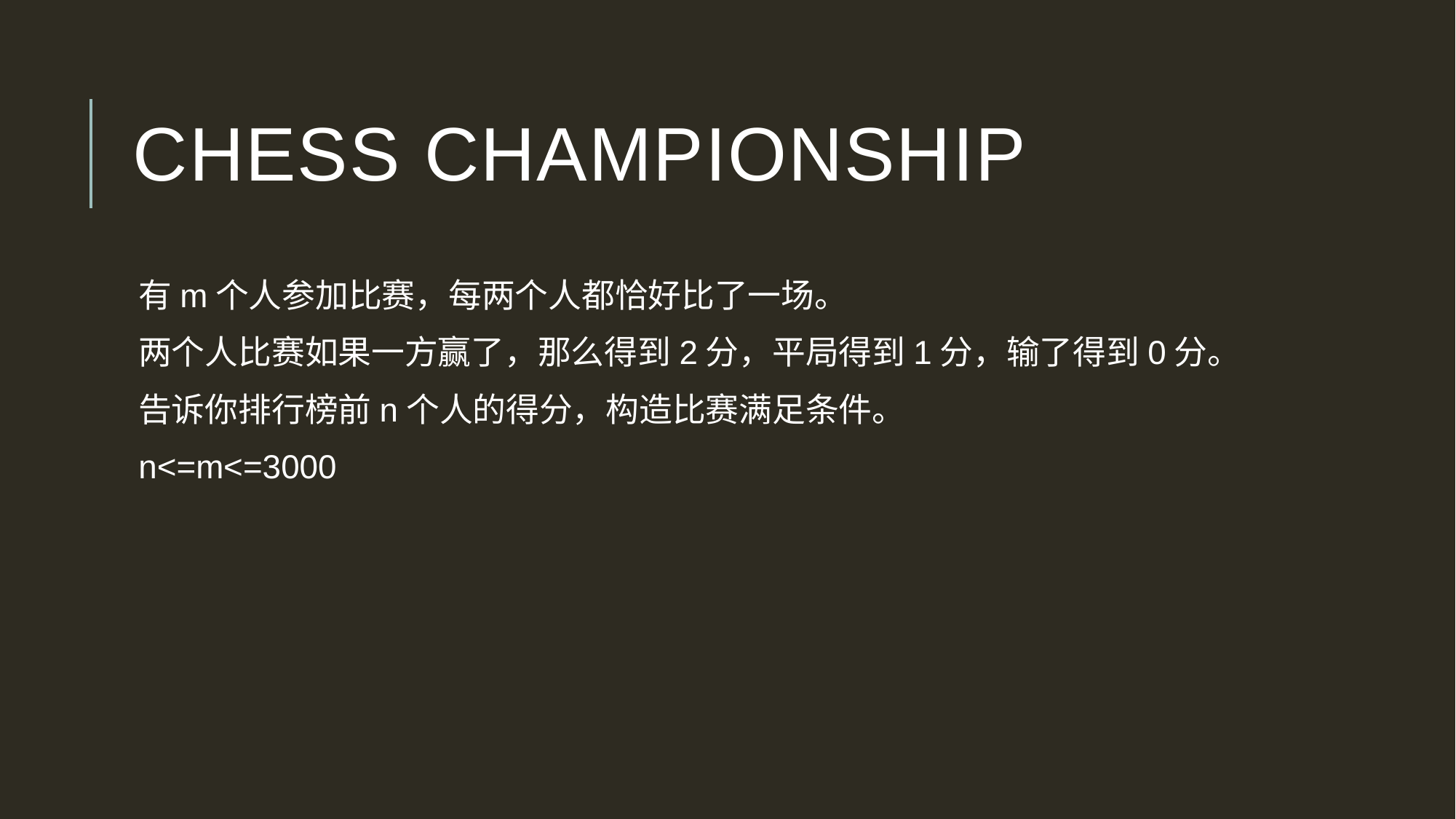

# Chess Championship
有m个人参加比赛，每两个人都恰好比了一场。
两个人比赛如果一方赢了，那么得到2分，平局得到1分，输了得到0分。
告诉你排行榜前n个人的得分，构造比赛满足条件。
n<=m<=3000